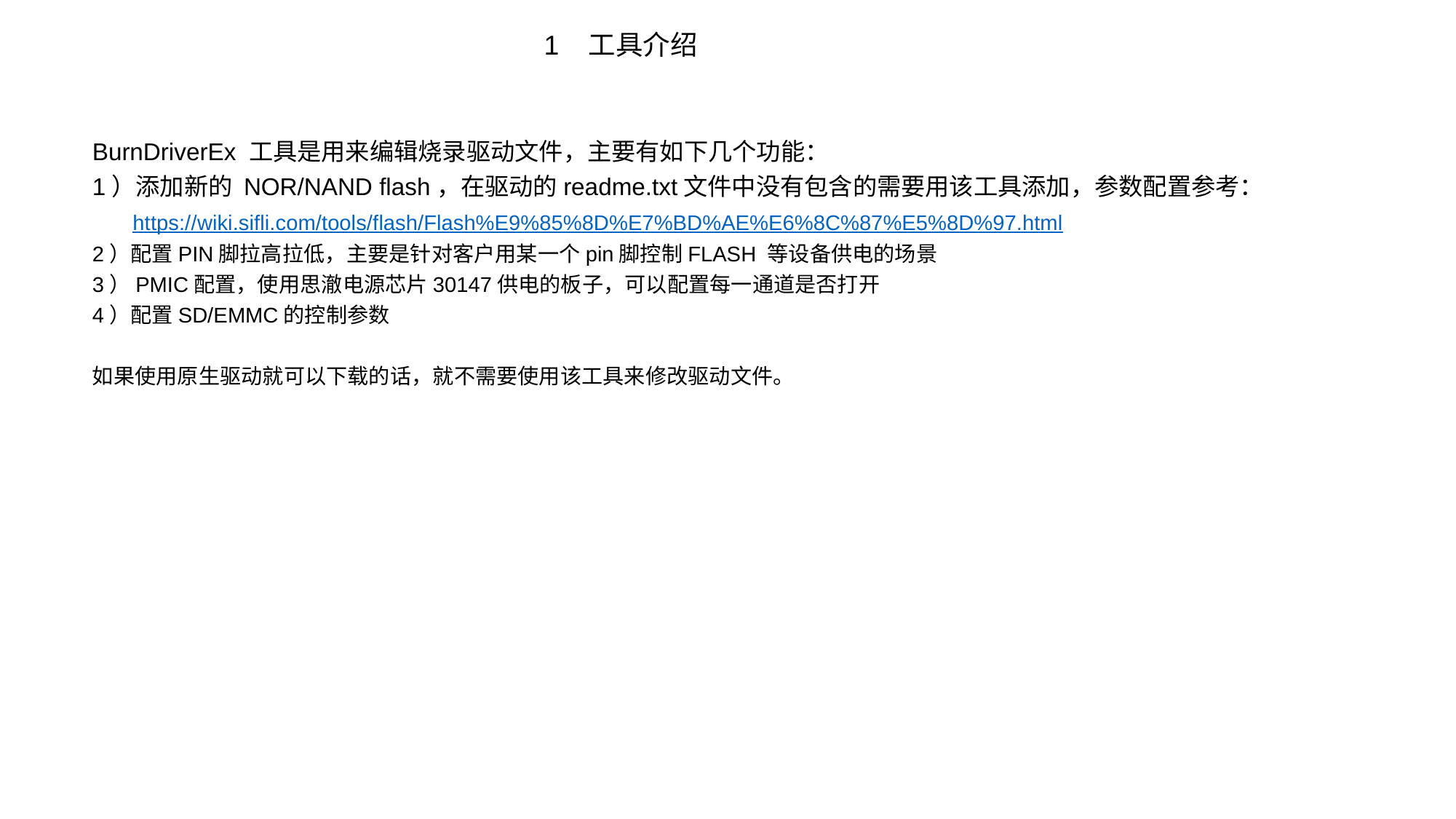

1   工具介绍
BurnDriverEx 工具是用来编辑烧录驱动文件，主要有如下几个功能：
1）添加新的 NOR/NAND flash，在驱动的readme.txt文件中没有包含的需要用该工具添加，参数配置参考：
      https://wiki.sifli.com/tools/flash/Flash%E9%85%8D%E7%BD%AE%E6%8C%87%E5%8D%97.html
2）配置PIN脚拉高拉低，主要是针对客户用某一个pin脚控制FLASH 等设备供电的场景
3）PMIC配置，使用思澈电源芯片30147供电的板子，可以配置每一通道是否打开
4）配置SD/EMMC的控制参数

如果使用原生驱动就可以下载的话，就不需要使用该工具来修改驱动文件。